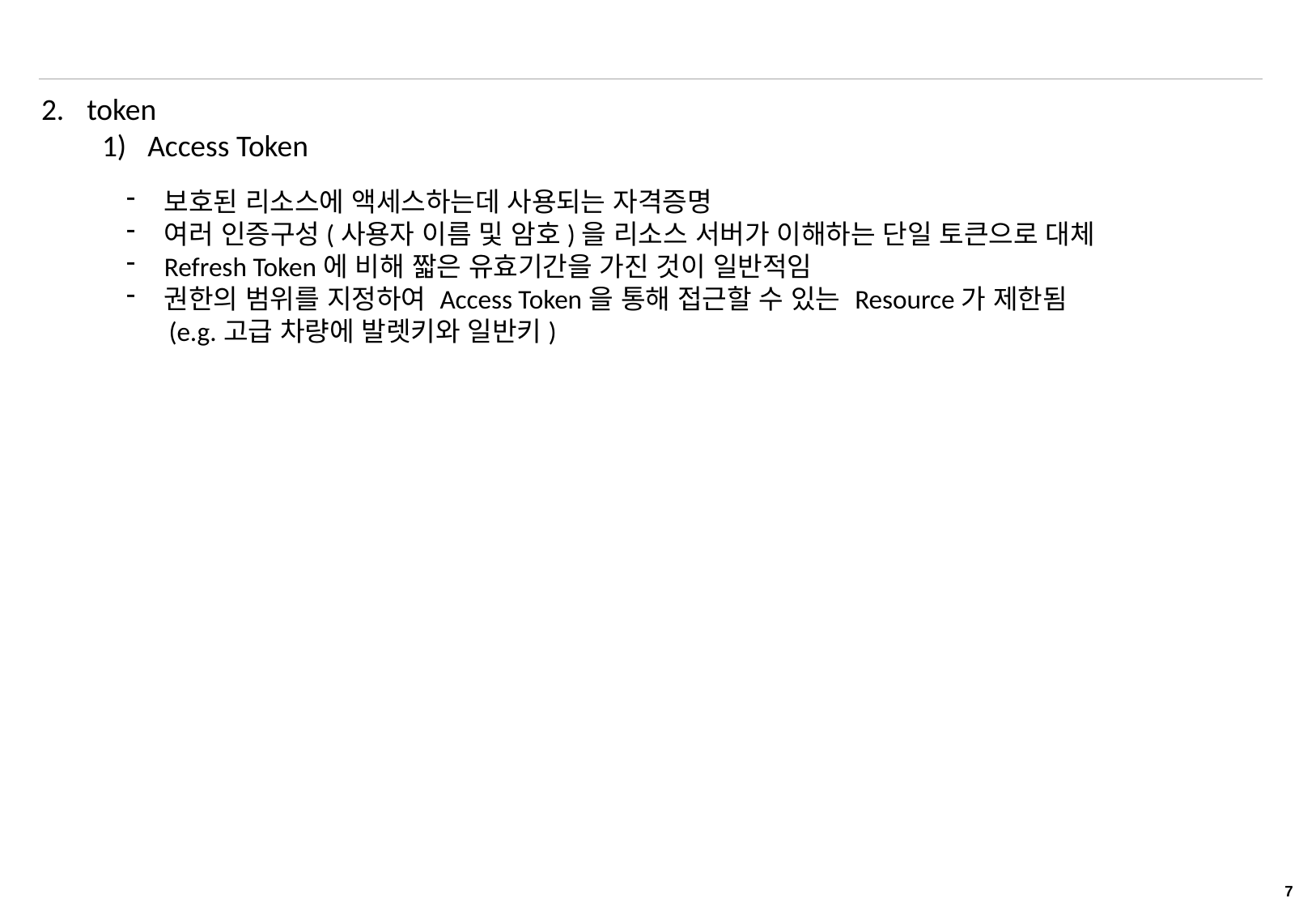

token
Access Token
보호된 리소스에 액세스하는데 사용되는 자격증명
여러 인증구성(사용자 이름 및 암호)을 리소스 서버가 이해하는 단일 토큰으로 대체
Refresh Token에 비해 짧은 유효기간을 가진 것이 일반적임
권한의 범위를 지정하여 Access Token을 통해 접근할 수 있는 Resource가 제한됨
       (e.g.고급 차량에 발렛키와 일반키)